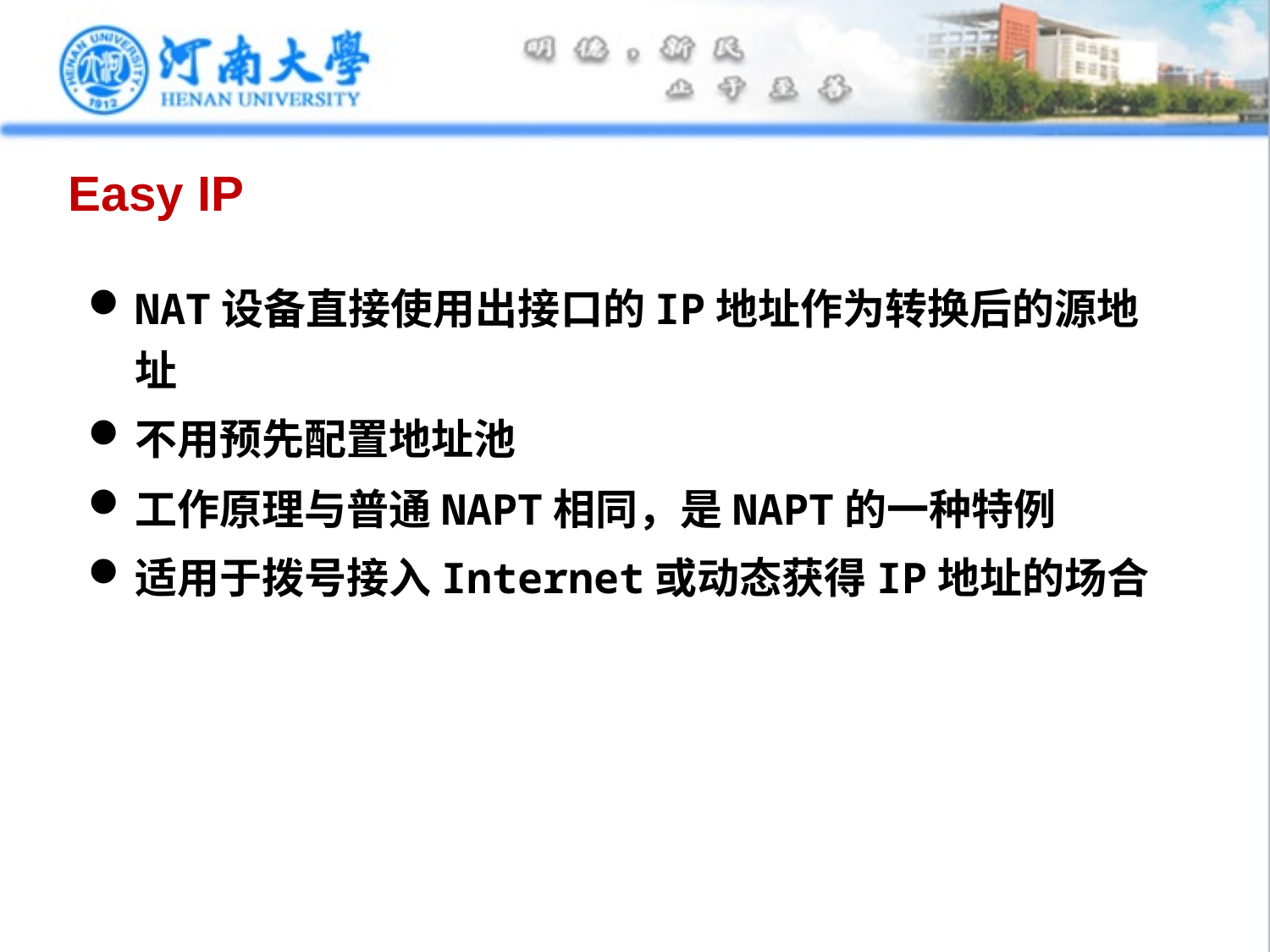

# Easy IP
NAT设备直接使用出接口的IP地址作为转换后的源地址
不用预先配置地址池
工作原理与普通NAPT相同，是NAPT的一种特例
适用于拨号接入Internet或动态获得IP地址的场合